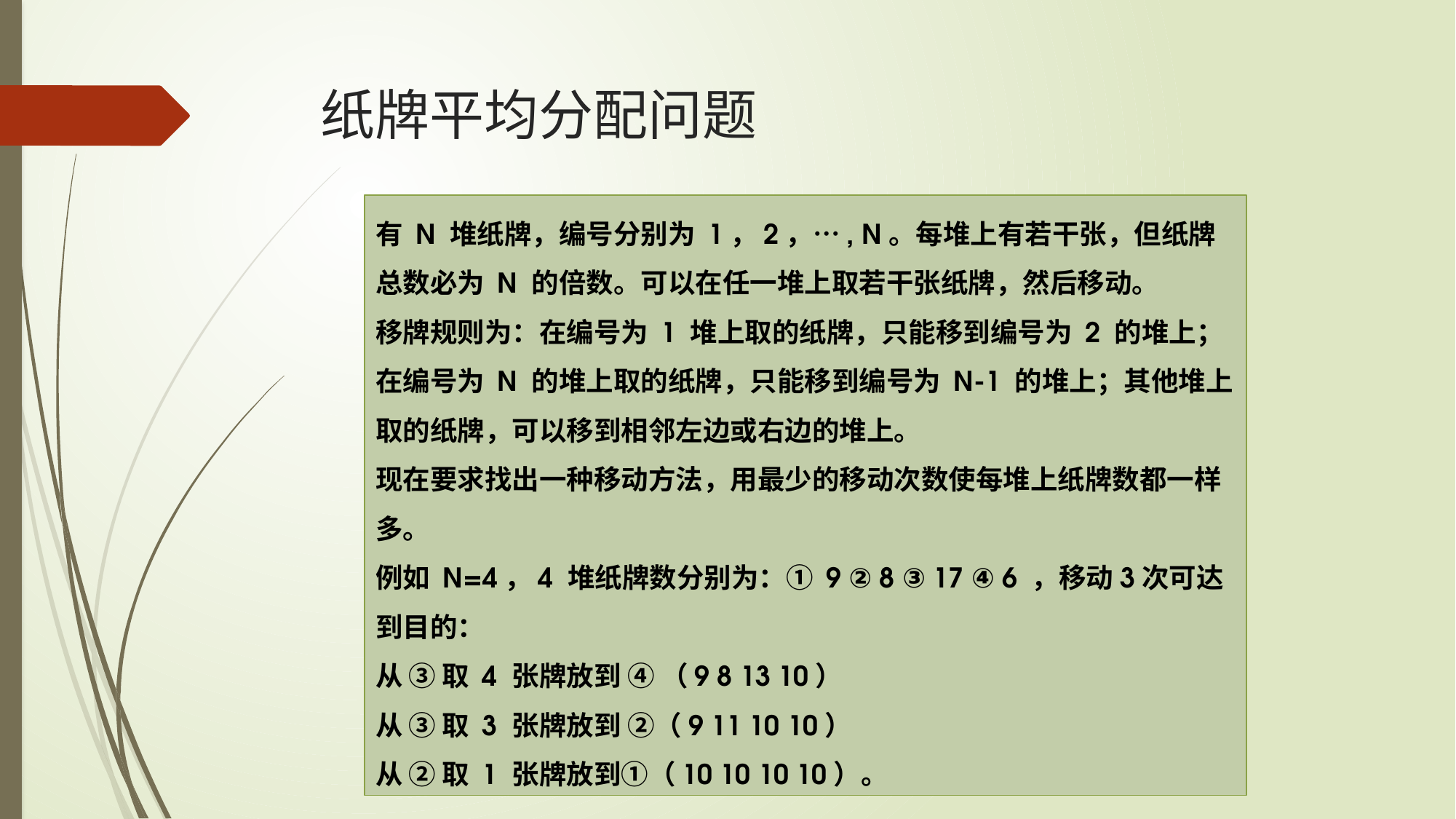

纸牌平均分配问题
有 N 堆纸牌，编号分别为 1，2，…, N。每堆上有若干张，但纸牌总数必为 N 的倍数。可以在任一堆上取若干张纸牌，然后移动。
移牌规则为：在编号为 1 堆上取的纸牌，只能移到编号为 2 的堆上；在编号为 N 的堆上取的纸牌，只能移到编号为 N-1 的堆上；其他堆上取的纸牌，可以移到相邻左边或右边的堆上。
现在要求找出一种移动方法，用最少的移动次数使每堆上纸牌数都一样多。
例如 N=4，4 堆纸牌数分别为：① 9 ② 8 ③ 17 ④ 6 ，移动3次可达到目的：
从 ③ 取 4 张牌放到 ④ （9 8 13 10）
从 ③ 取 3 张牌放到 ②（9 11 10 10）
从 ② 取 1 张牌放到①（10 10 10 10）。